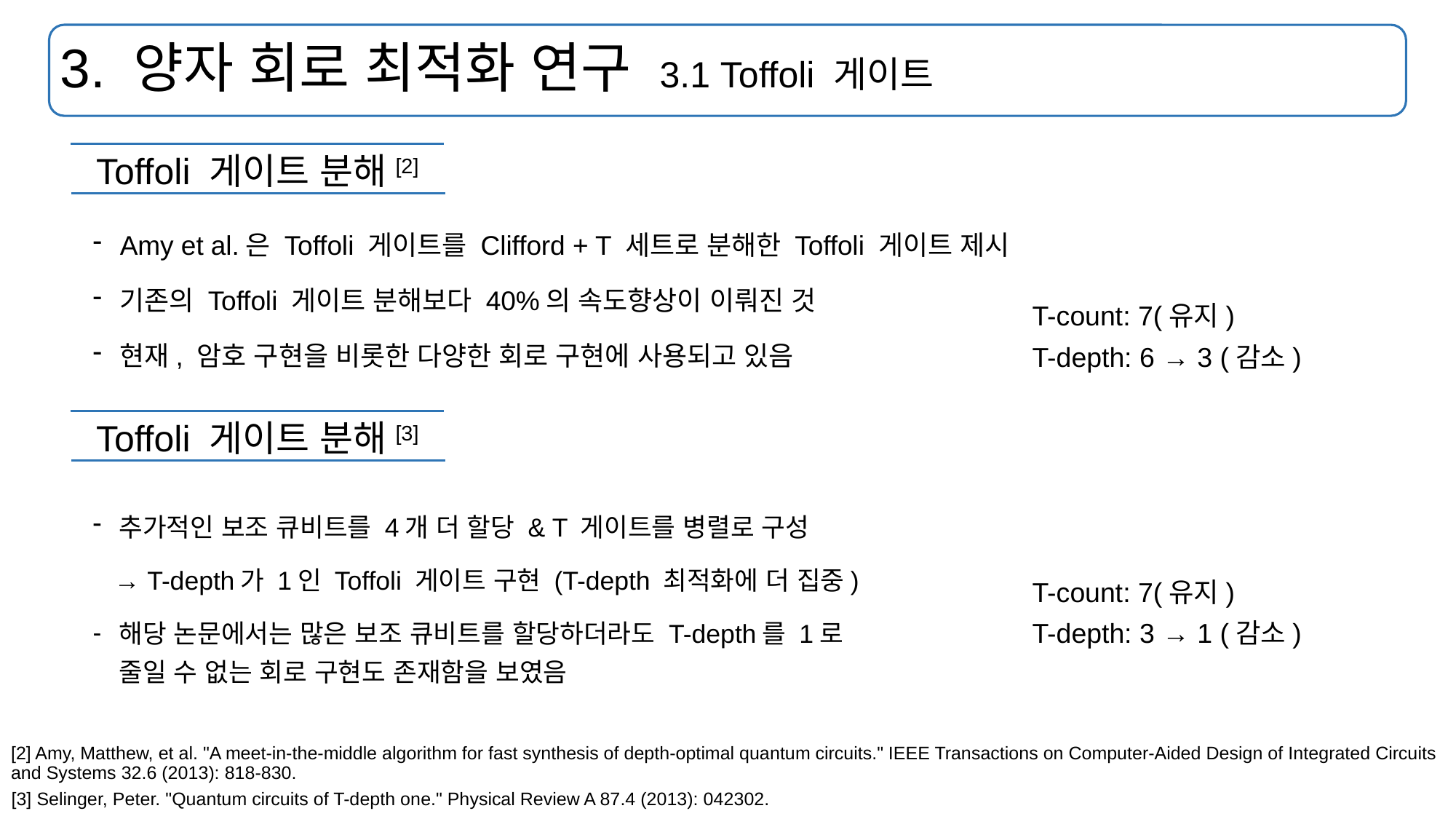

# 3. 양자 회로 최적화 연구 3.1 Toffoli 게이트
Toffoli 게이트 분해[2]
Amy et al.은 Toffoli 게이트를 Clifford + T 세트로 분해한 Toffoli 게이트 제시
기존의 Toffoli 게이트 분해보다 40%의 속도향상이 이뤄진 것
현재, 암호 구현을 비롯한 다양한 회로 구현에 사용되고 있음
T-count: 7(유지)
T-depth: 6 → 3 (감소)
Toffoli 게이트 분해[3]
추가적인 보조 큐비트를 4개 더 할당 & T 게이트를 병렬로 구성
   → T-depth가 1인 Toffoli 게이트 구현 (T-depth 최적화에 더 집중)
해당 논문에서는 많은 보조 큐비트를 할당하더라도 T-depth를 1로 줄일 수 없는 회로 구현도 존재함을 보였음
T-count: 7(유지)
T-depth: 3 → 1 (감소)
[2] Amy, Matthew, et al. "A meet-in-the-middle algorithm for fast synthesis of depth-optimal quantum circuits." IEEE Transactions on Computer-Aided Design of Integrated Circuits and Systems 32.6 (2013): 818-830.

[3] Selinger, Peter. "Quantum circuits of T-depth one." Physical Review A 87.4 (2013): 042302.